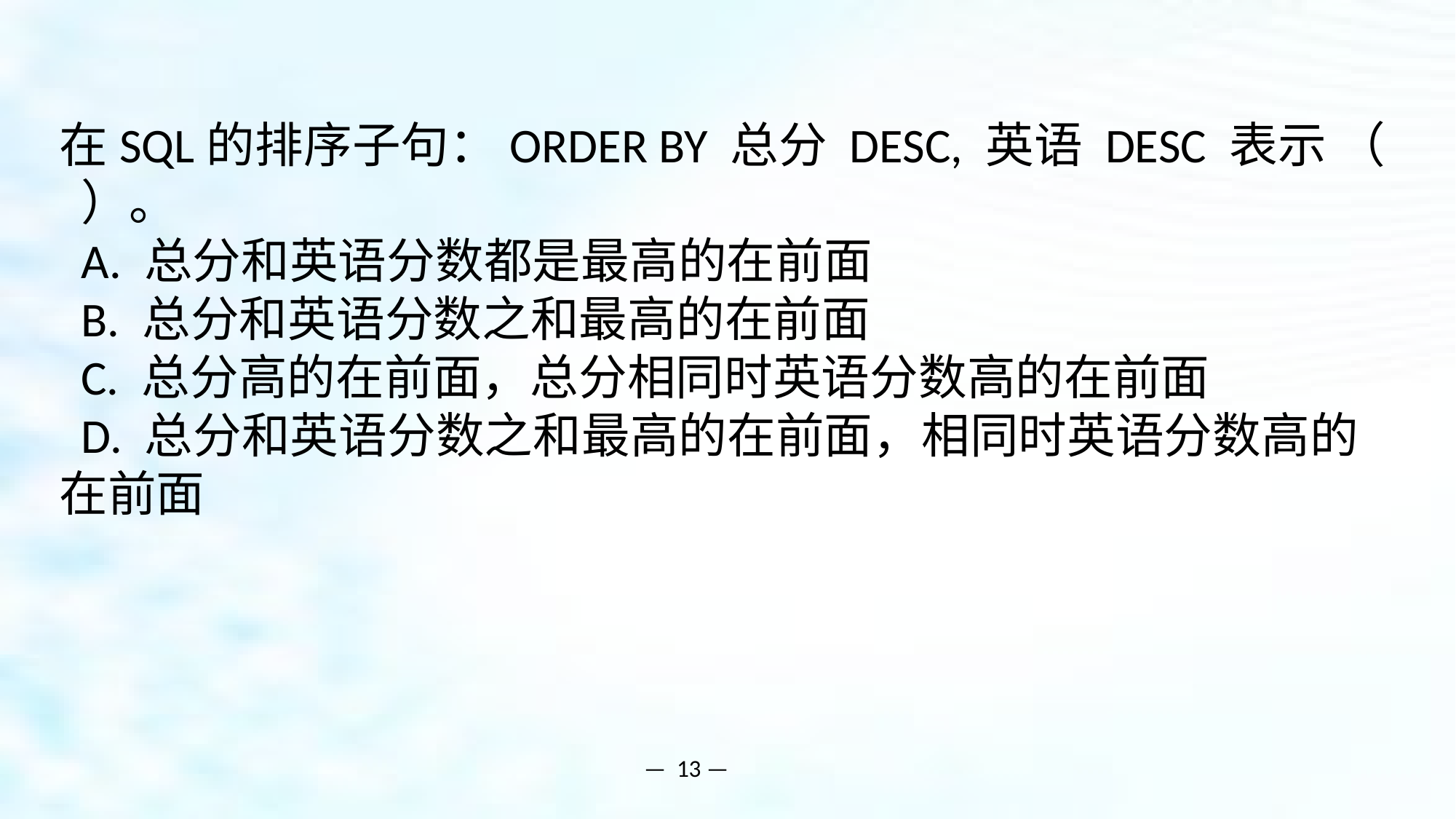

在SQL的排序子句：ORDER BY 总分 DESC, 英语 DESC 表示 （    ）。
  A. 总分和英语分数都是最高的在前面
  B. 总分和英语分数之和最高的在前面
  C. 总分高的在前面，总分相同时英语分数高的在前面
  D. 总分和英语分数之和最高的在前面，相同时英语分数高的在前面